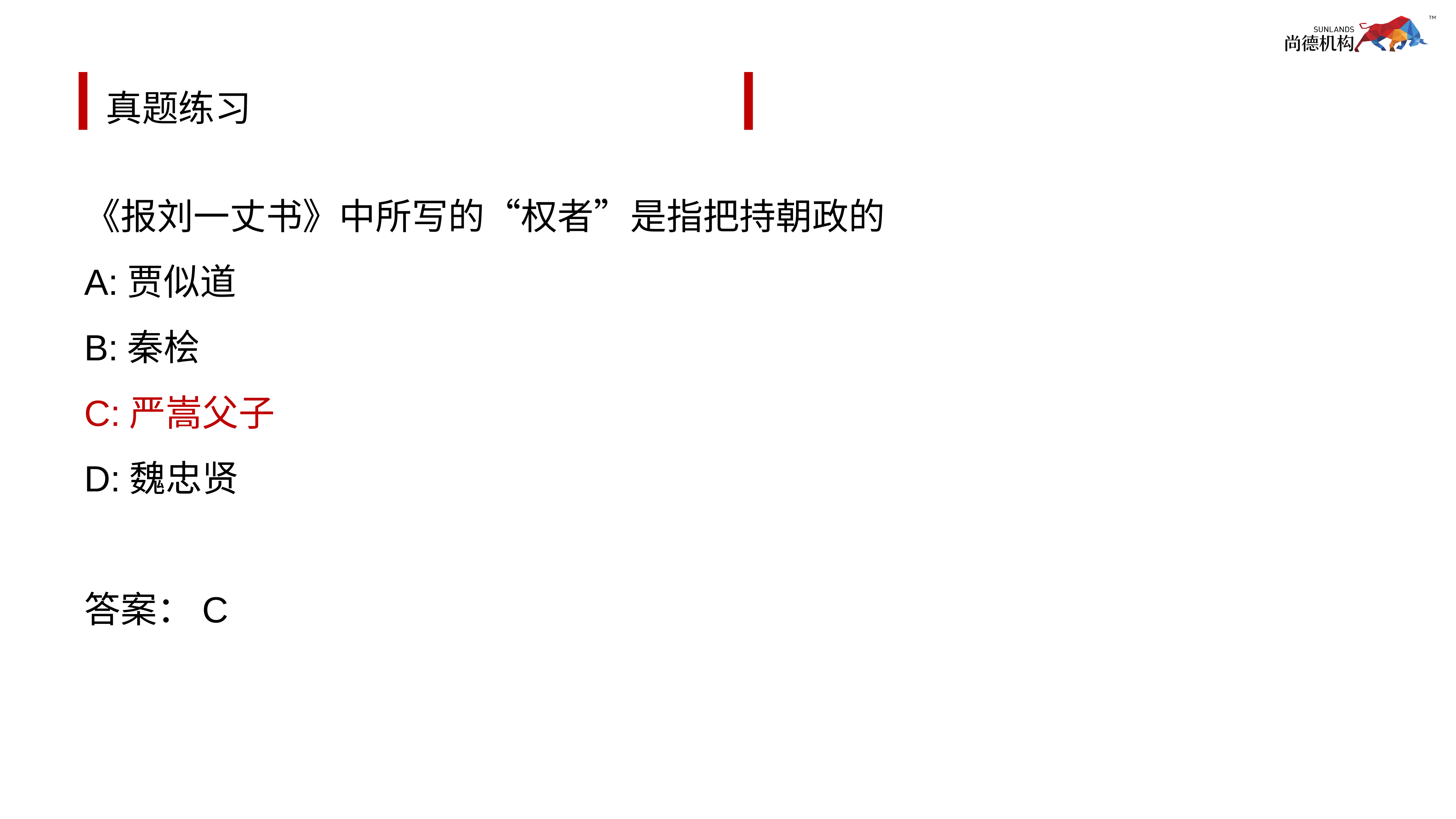

# 真题练习
《报刘一丈书》中所写的“权者”是指把持朝政的
A:贾似道
B:秦桧
C:严嵩父子
D:魏忠贤

答案：C